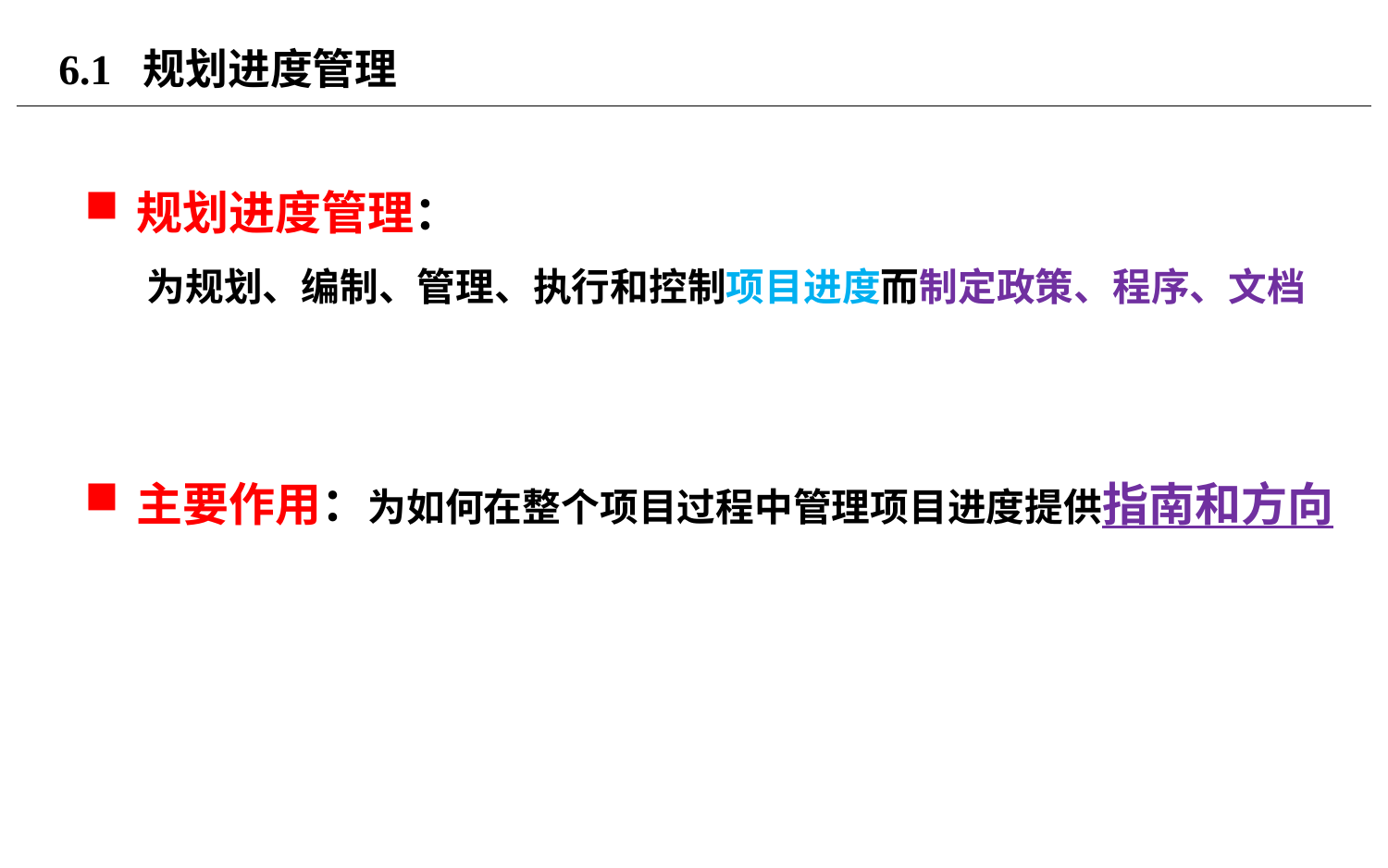

# 6.1  规划进度管理
规划进度管理：
      为规划、编制、管理、执行和控制项目进度而制定政策、程序、文档

主要作用：为如何在整个项目过程中管理项目进度提供指南和方向